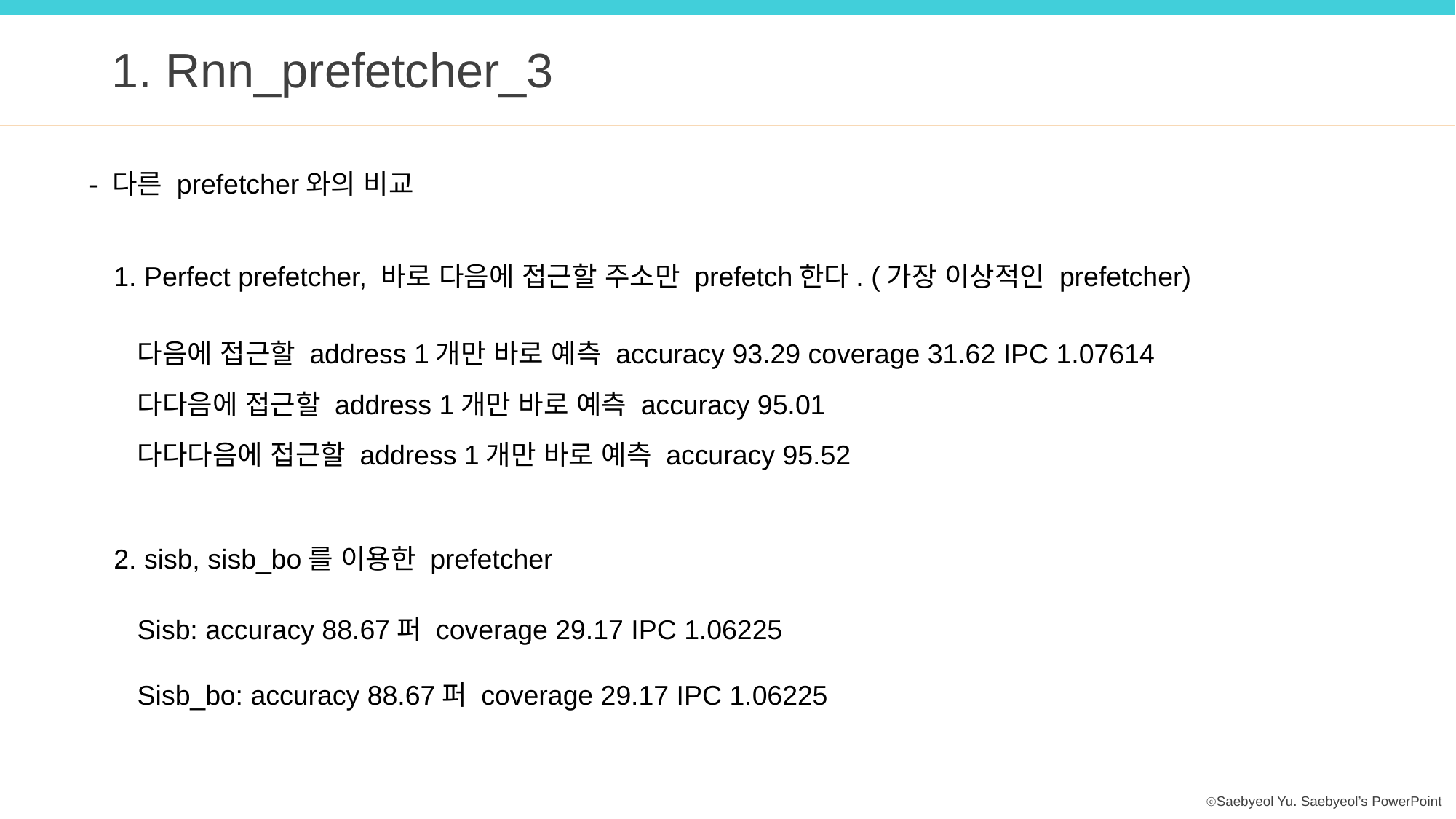

1. Rnn_prefetcher_3
- 다른 prefetcher와의 비교
1. Perfect prefetcher, 바로 다음에 접근할 주소만 prefetch한다. (가장 이상적인 prefetcher)
다음에 접근할 address 1개만 바로 예측 accuracy 93.29 coverage 31.62 IPC 1.07614
다다음에 접근할 address 1개만 바로 예측 accuracy 95.01
다다다음에 접근할 address 1개만 바로 예측 accuracy 95.52
2. sisb, sisb_bo를 이용한 prefetcher
Sisb: accuracy 88.67퍼 coverage 29.17 IPC 1.06225

Sisb_bo: accuracy 88.67퍼 coverage 29.17 IPC 1.06225